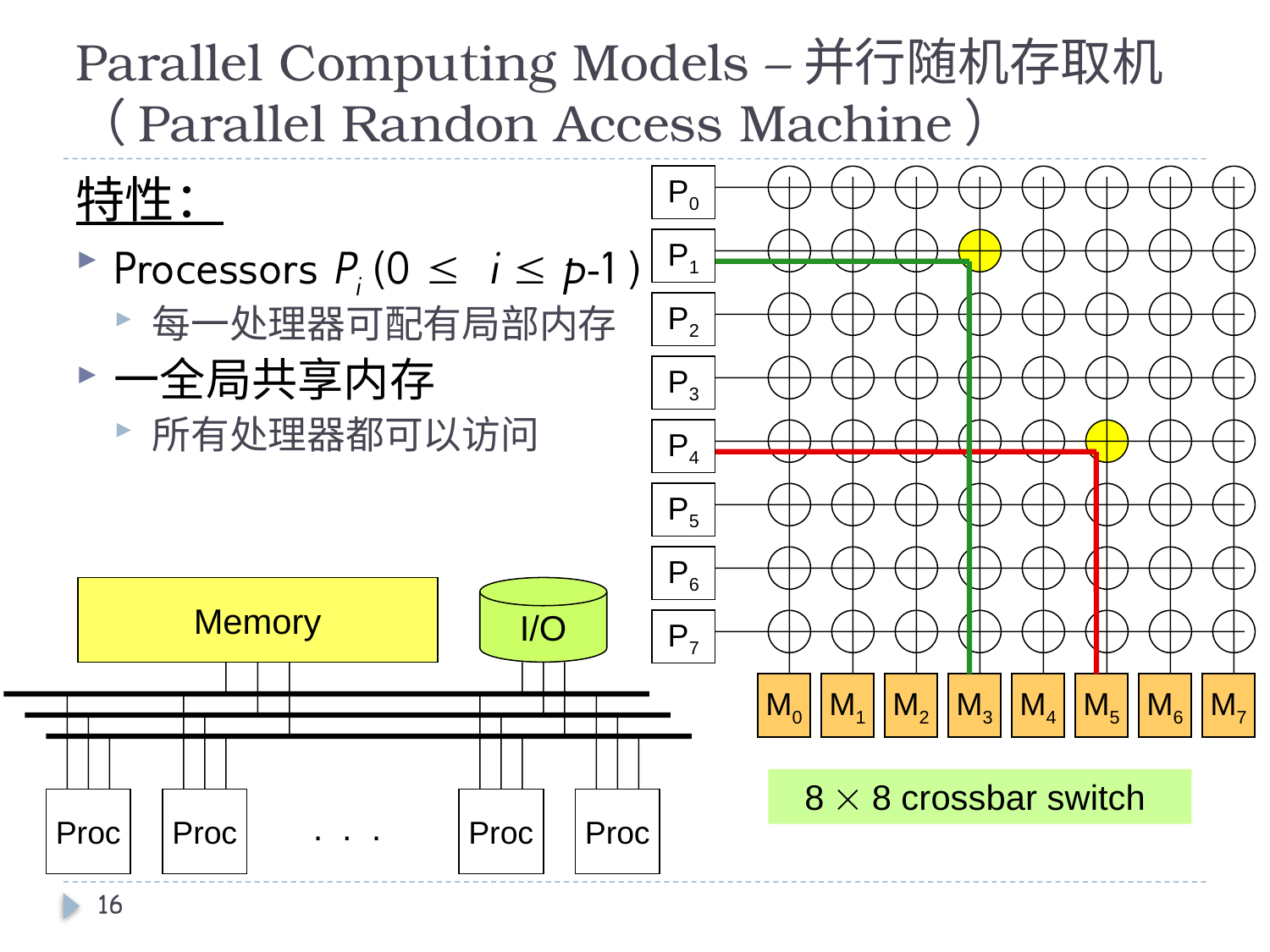

# Parallel Computing Models –并行随机存取机（Parallel Randon Access Machine）
P0

P1

P2

P3

P4

P5

P6

P7

M0
M1
M2
M3
M4
M5
M6
M7
8 × 8 crossbar switch
特性：
Processors Pi (0 ≤  i ≤ p-1 )
每一处理器可配有局部内存
一全局共享内存
所有处理器都可以访问
Memory
I/O

Proc
Proc
Proc
Proc
 .  .  .
16